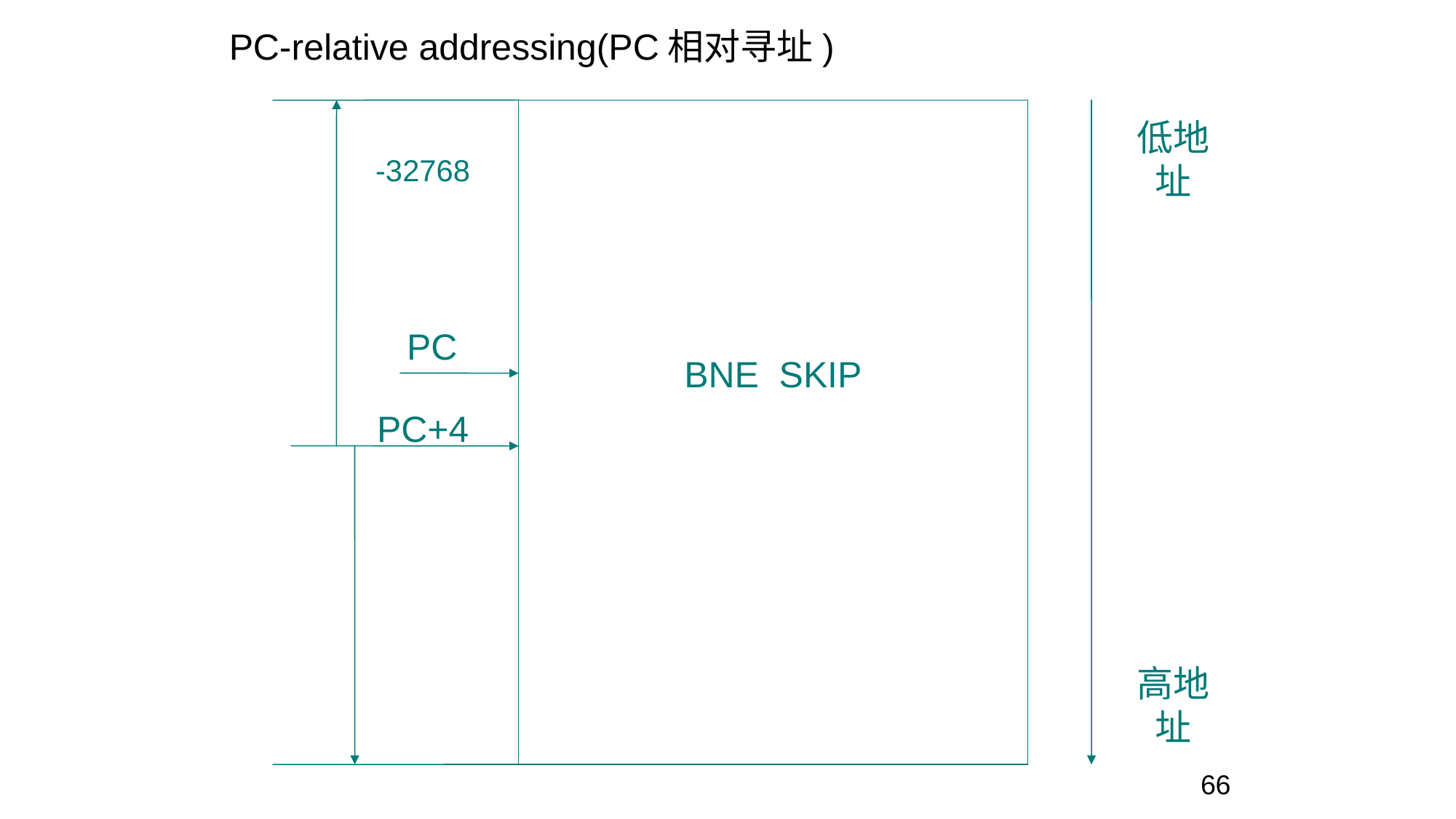

PC-relative addressing(PC相对寻址)

低地址
-32768
PC
BNE  SKIP

PC+4

高地址
66